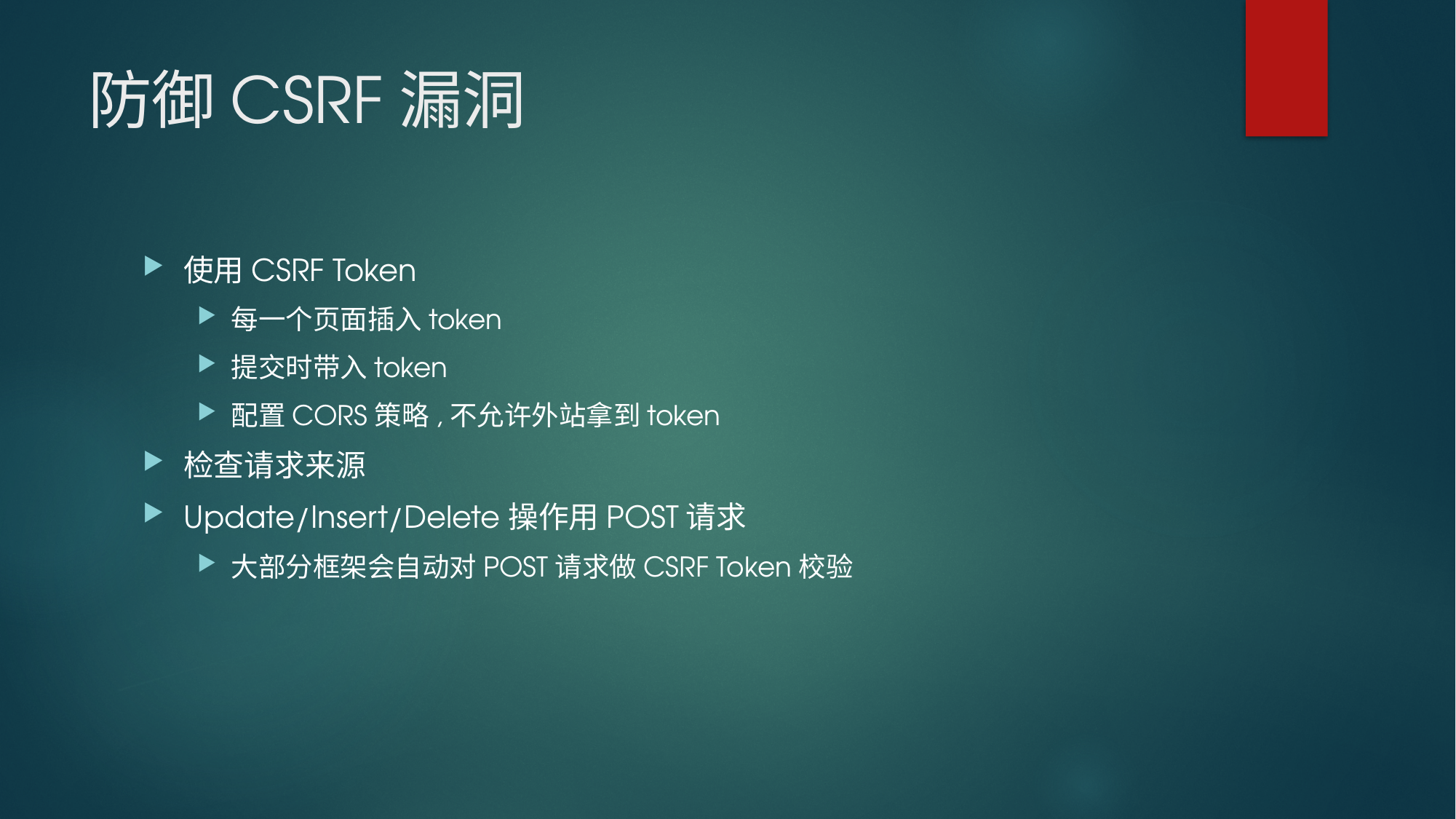

# 防御CSRF漏洞
使用CSRF Token
每一个页面插入token
提交时带入token
配置CORS策略,不允许外站拿到token
检查请求来源
Update/Insert/Delete操作用POST请求
大部分框架会自动对POST请求做CSRF Token校验